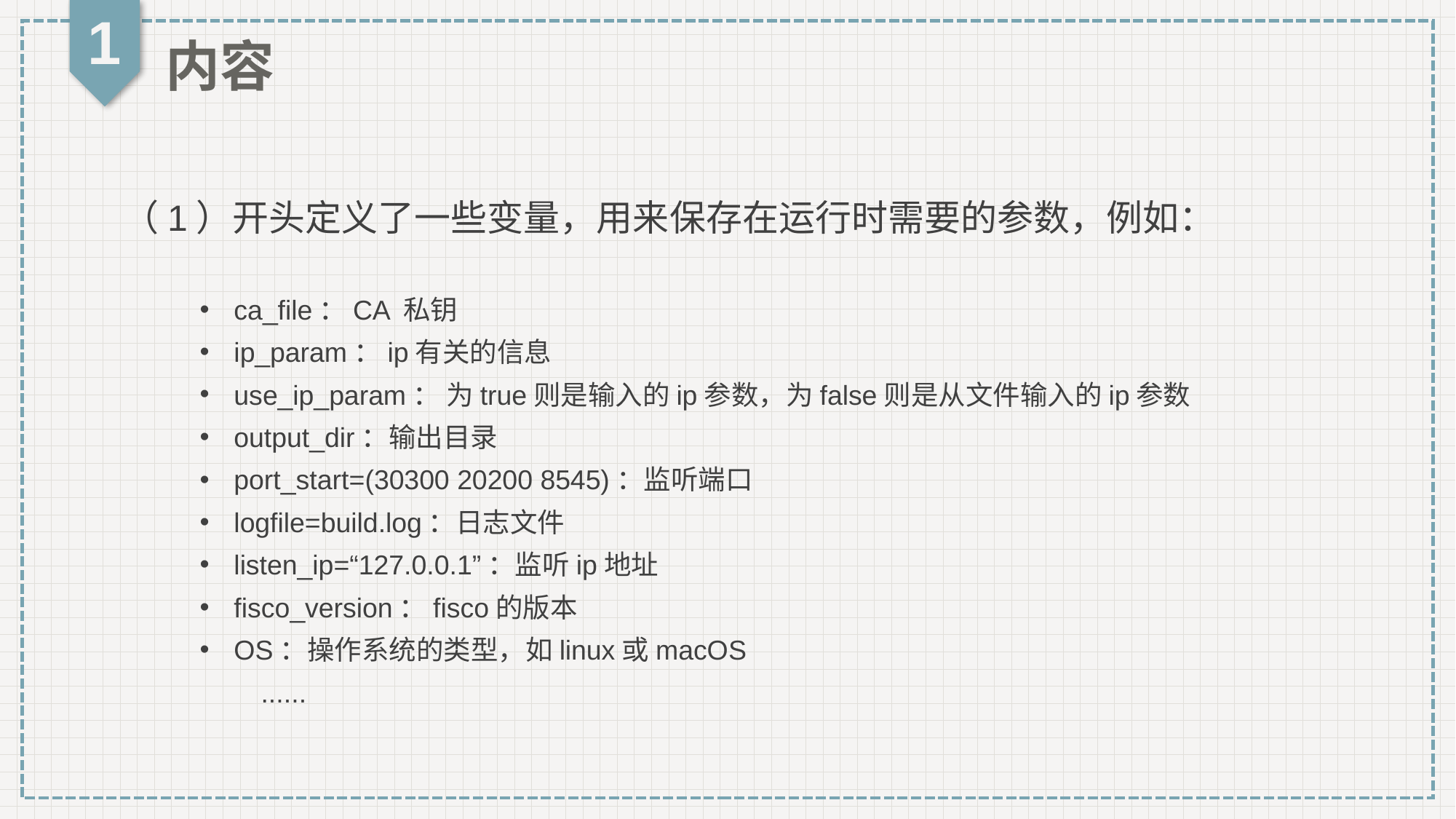

1
内容
（1）开头定义了一些变量，用来保存在运行时需要的参数，例如：
ca_file：CA 私钥
ip_param：ip有关的信息
use_ip_param： 为true则是输入的ip参数，为false则是从文件输入的ip参数
output_dir：输出目录
port_start=(30300 20200 8545)：监听端口
logfile=build.log：日志文件
listen_ip=“127.0.0.1”：监听ip地址
fisco_version：fisco的版本
OS：操作系统的类型，如linux或macOS
        ......